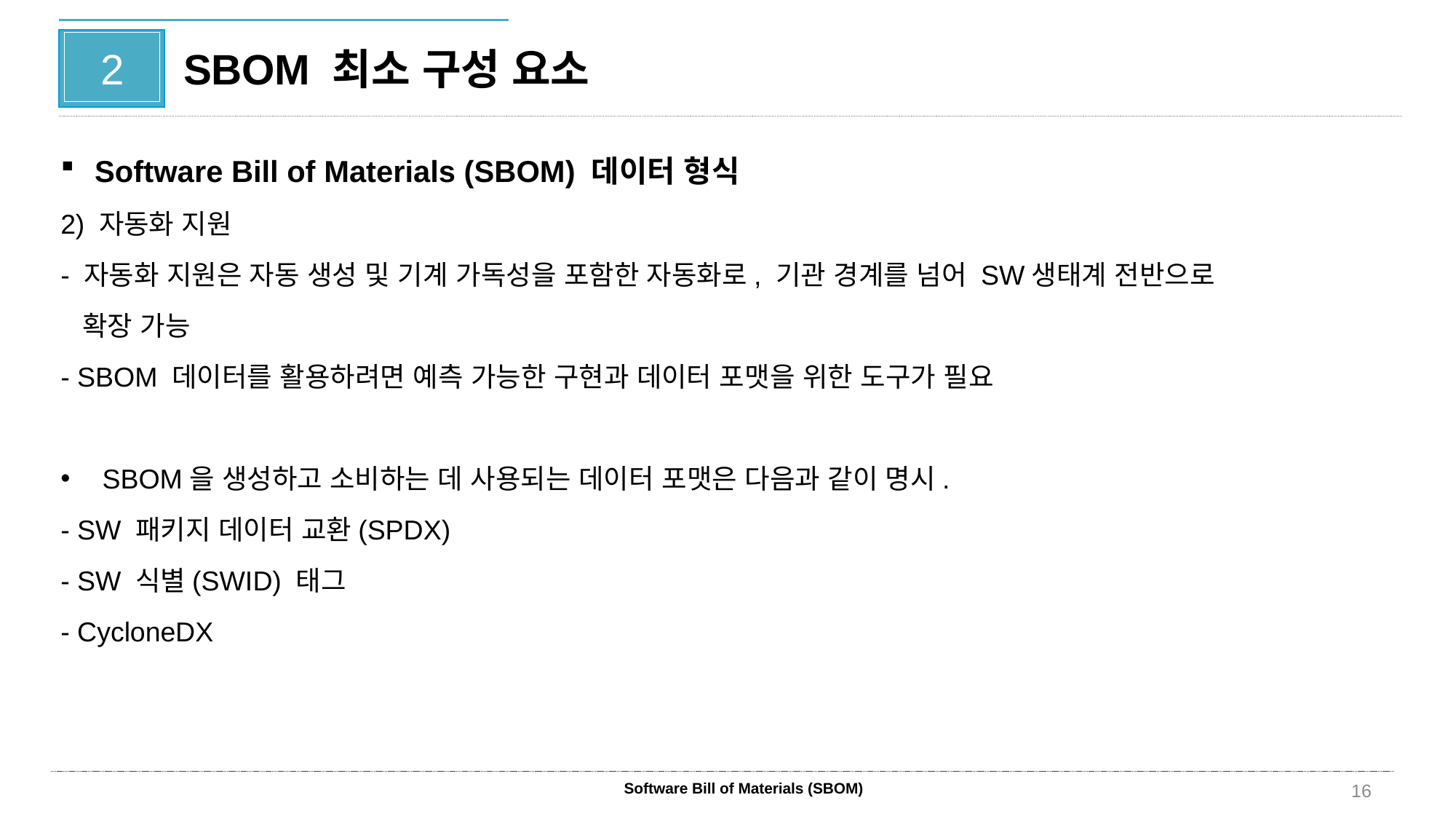

2
SBOM 최소 구성 요소
Software Bill of Materials (SBOM) 데이터 형식
2) 자동화 지원
- 자동화 지원은 자동 생성 및 기계 가독성을 포함한 자동화로, 기관 경계를 넘어 SW생태계 전반으로
  확장 가능
- SBOM 데이터를 활용하려면 예측 가능한 구현과 데이터 포맷을 위한 도구가 필요

 SBOM을 생성하고 소비하는 데 사용되는 데이터 포맷은 다음과 같이 명시.
- SW 패키지 데이터 교환(SPDX)
- SW 식별(SWID) 태그
- CycloneDX